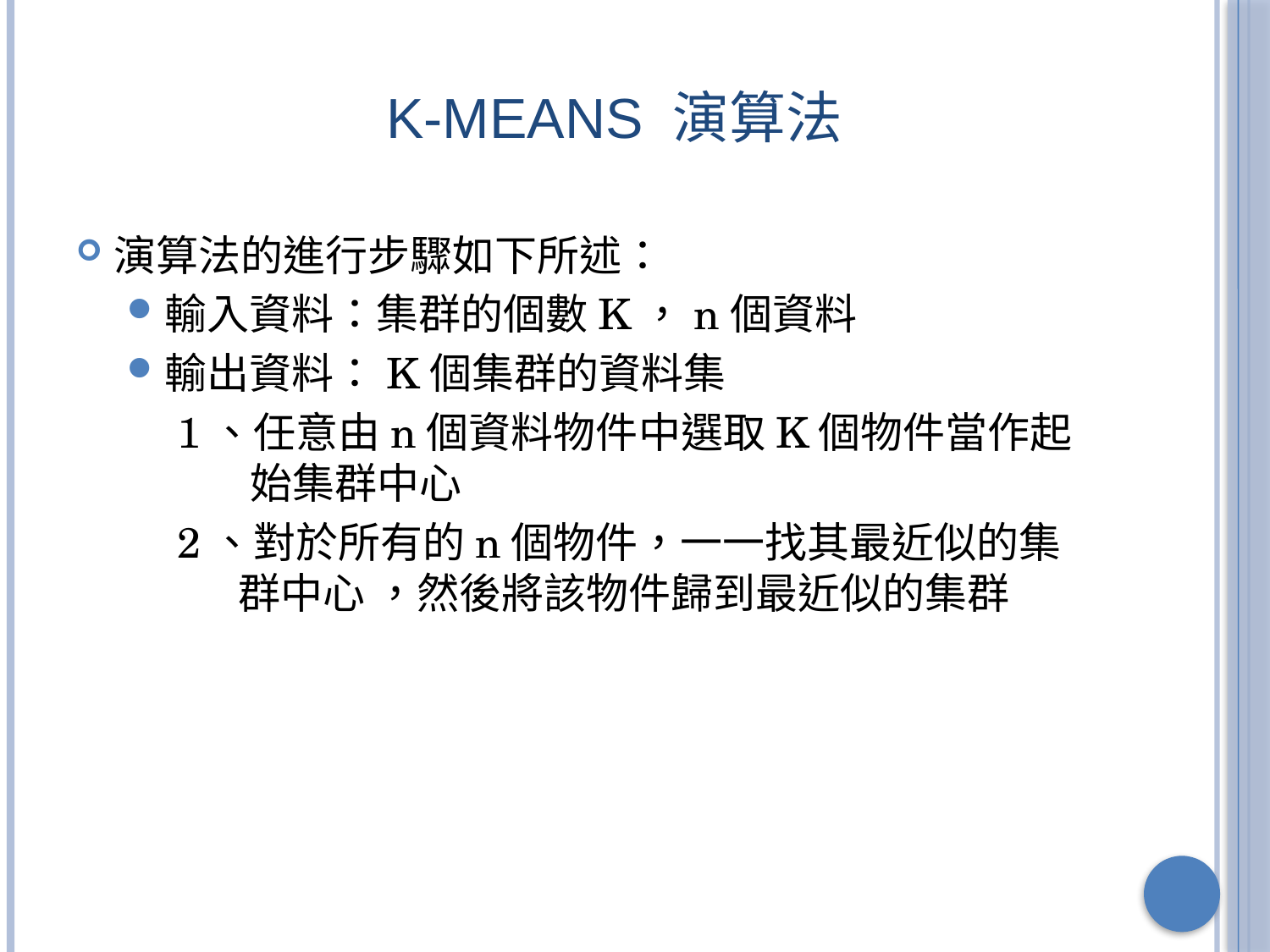

# K-means 演算法
演算法的進行步驟如下所述：
輸入資料：集群的個數K，n個資料
輸出資料：K個集群的資料集
1、任意由n個資料物件中選取K個物件當作起始集群中心
2、對於所有的n個物件，一一找其最近似的集群中心 ，然後將該物件歸到最近似的集群